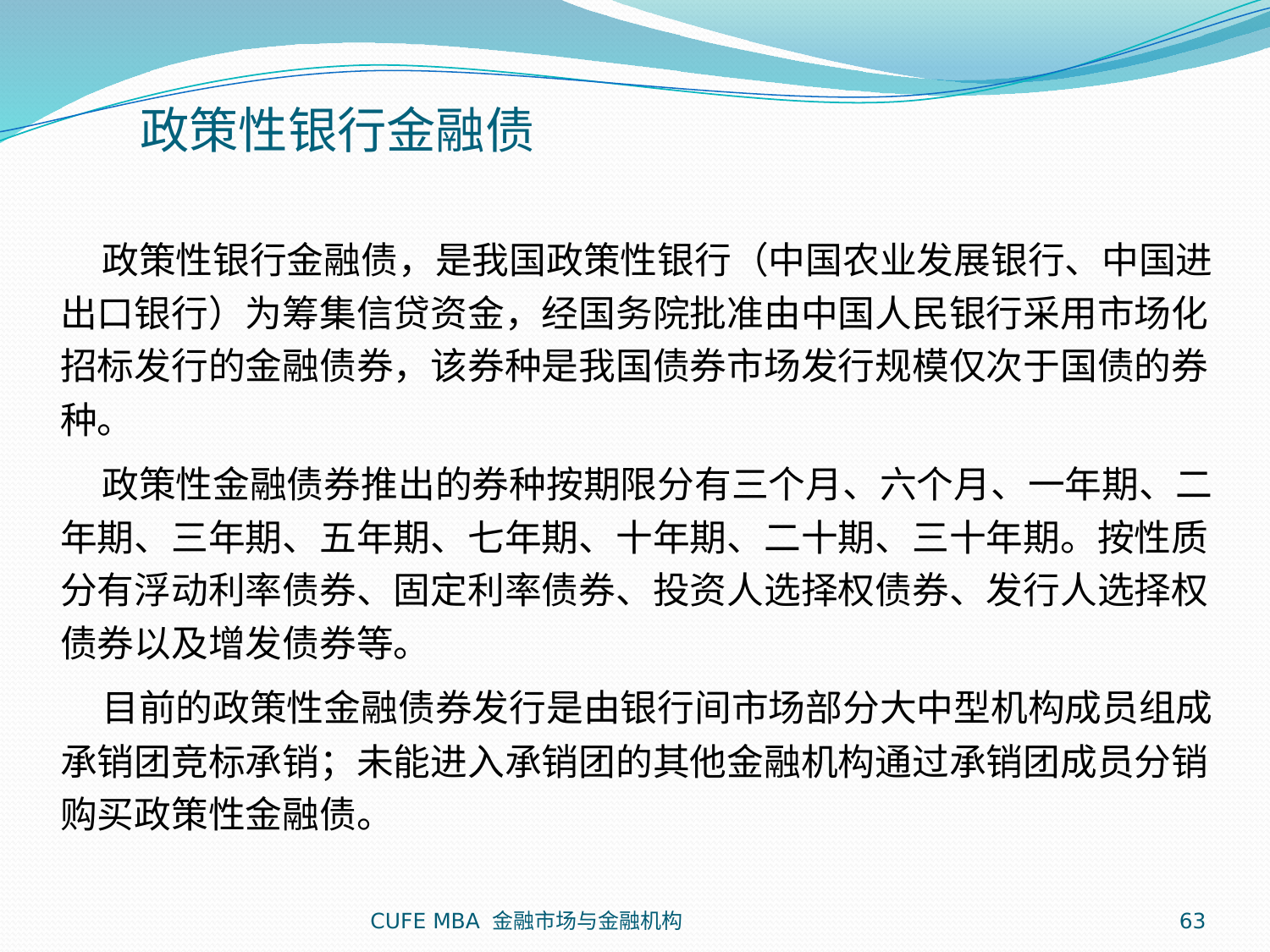

政策性银行金融债
    政策性银行金融债，是我国政策性银行（中国农业发展银行、中国进出口银行）为筹集信贷资金，经国务院批准由中国人民银行采用市场化招标发行的金融债券，该券种是我国债券市场发行规模仅次于国债的券种。
    政策性金融债券推出的券种按期限分有三个月、六个月、一年期、二年期、三年期、五年期、七年期、十年期、二十期、三十年期。按性质分有浮动利率债券、固定利率债券、投资人选择权债券、发行人选择权债券以及增发债券等。
    目前的政策性金融债券发行是由银行间市场部分大中型机构成员组成承销团竞标承销；未能进入承销团的其他金融机构通过承销团成员分销购买政策性金融债。
CUFE MBA 金融市场与金融机构
63